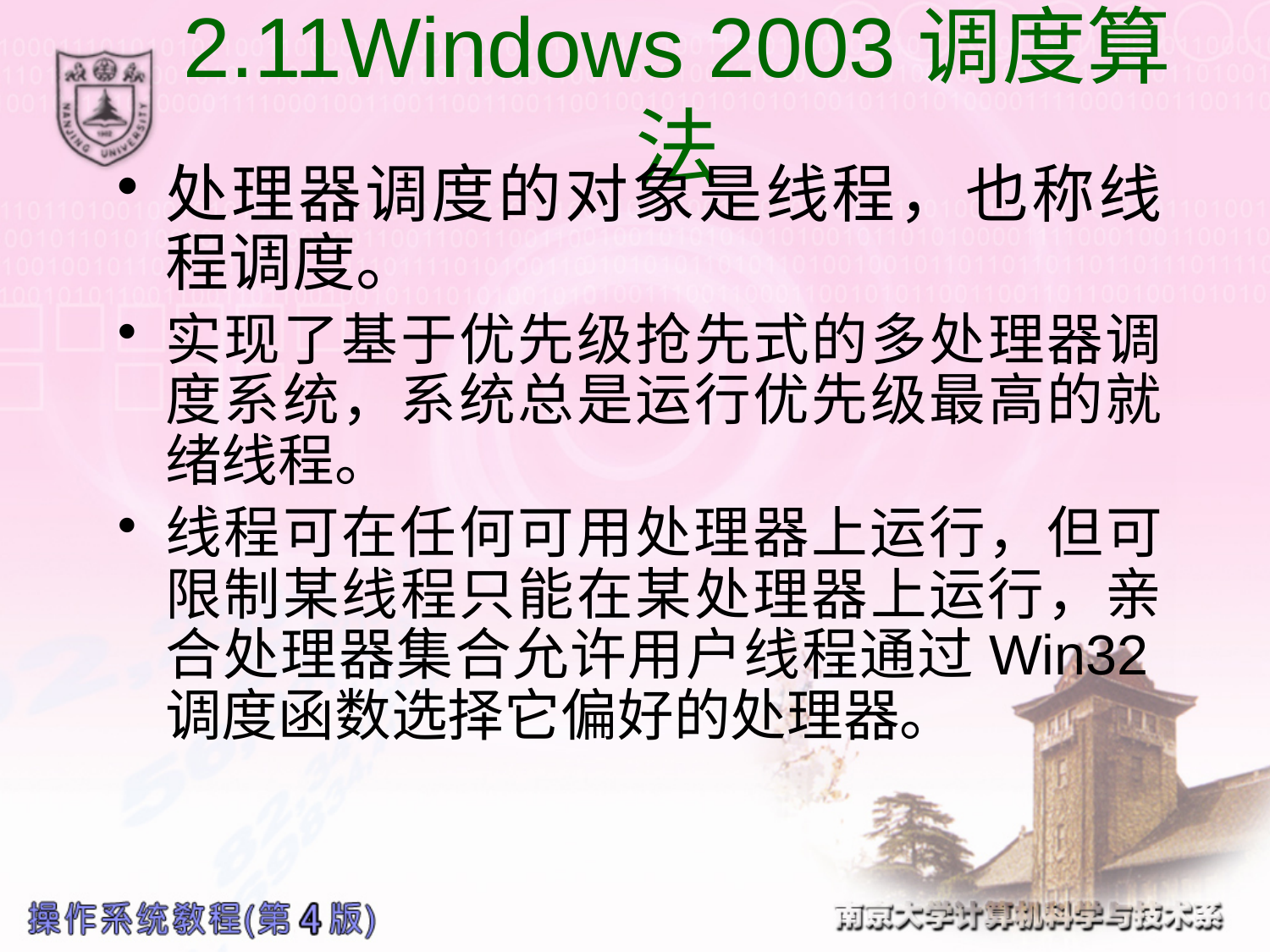

# 2.11Windows 2003调度算法
处理器调度的对象是线程，也称线程调度。
实现了基于优先级抢先式的多处理器调度系统，系统总是运行优先级最高的就绪线程。
线程可在任何可用处理器上运行，但可限制某线程只能在某处理器上运行，亲合处理器集合允许用户线程通过Win32调度函数选择它偏好的处理器。